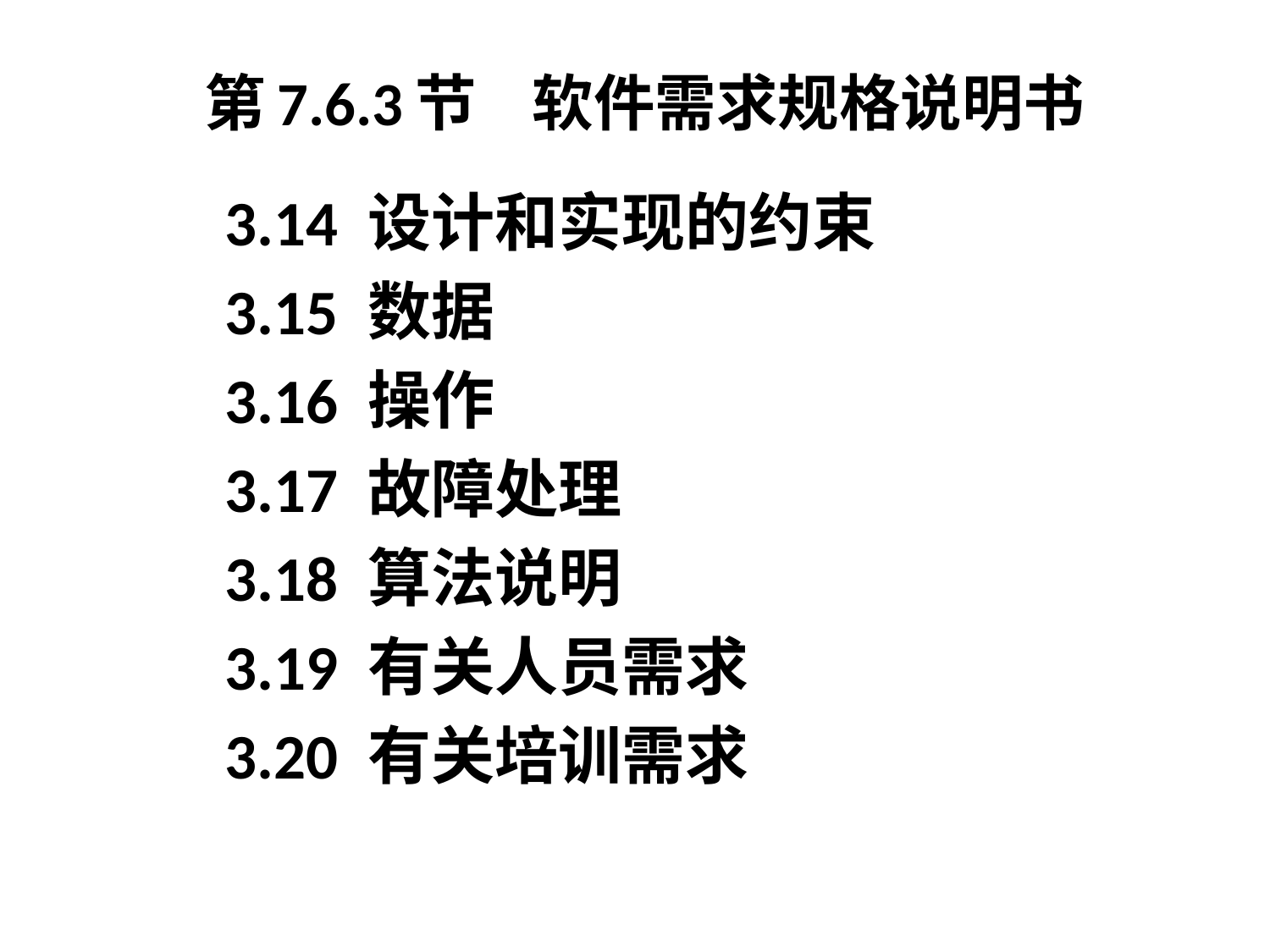

# 第7.6.3节    软件需求规格说明书
	3.14 设计和实现的约束
	3.15 数据
	3.16 操作
	3.17 故障处理
	3.18 算法说明
	3.19 有关人员需求
	3.20 有关培训需求